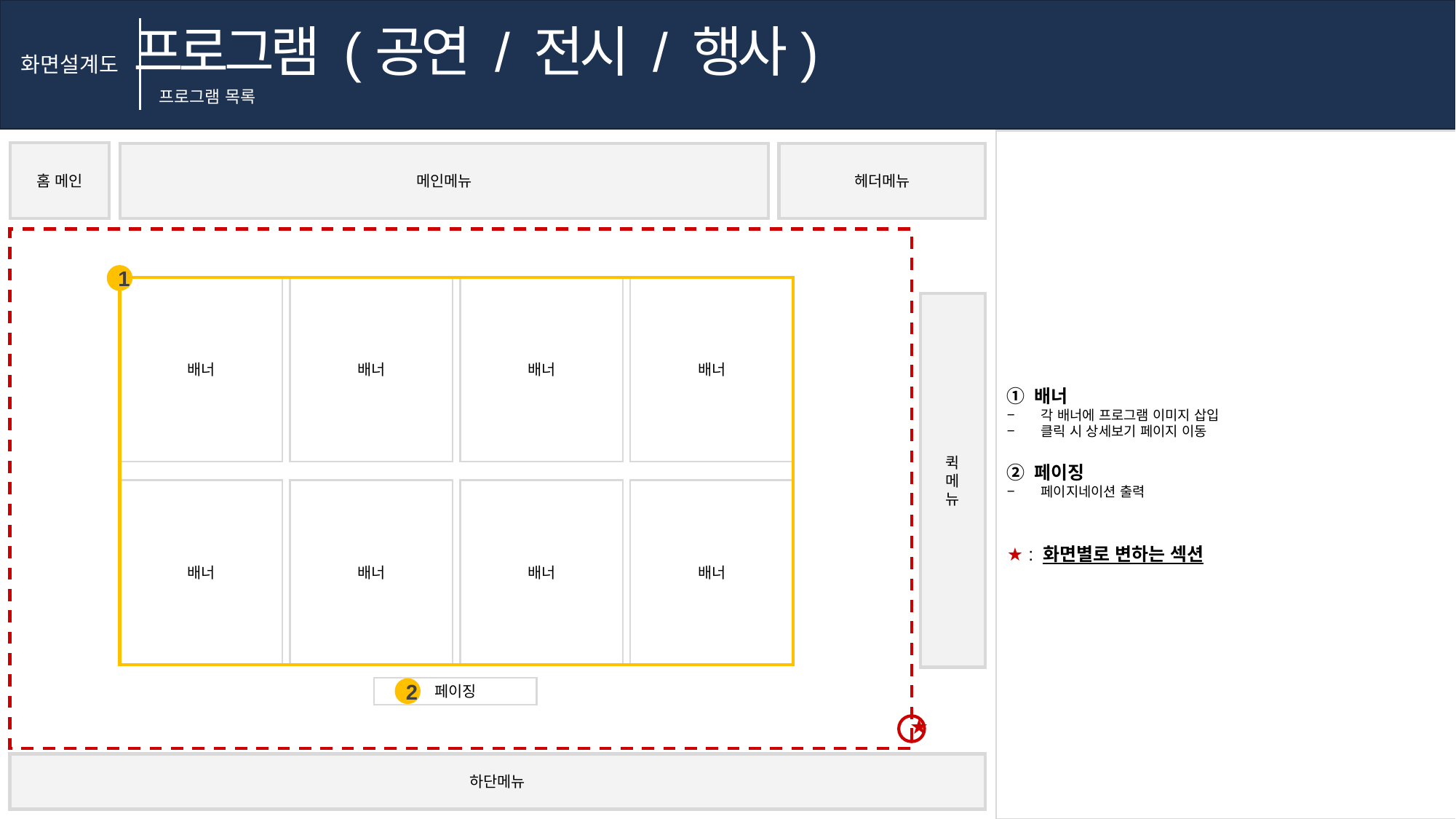

프로그램 (공연 / 전시 / 행사)
화면설계도
프로그램 목록
설명 쓰는 공간
① 배너
각 배너에 프로그램 이미지 삽입
클릭 시 상세보기 페이지 이동

② 페이징
페이지네이션 출력

★ : 화면별로 변하는 섹션
홈 메인
메인메뉴
헤더메뉴

1
배너
배너
배너
배너

퀵
메
뉴
배너
배너
배너
배너
페이징
2
★

하단메뉴